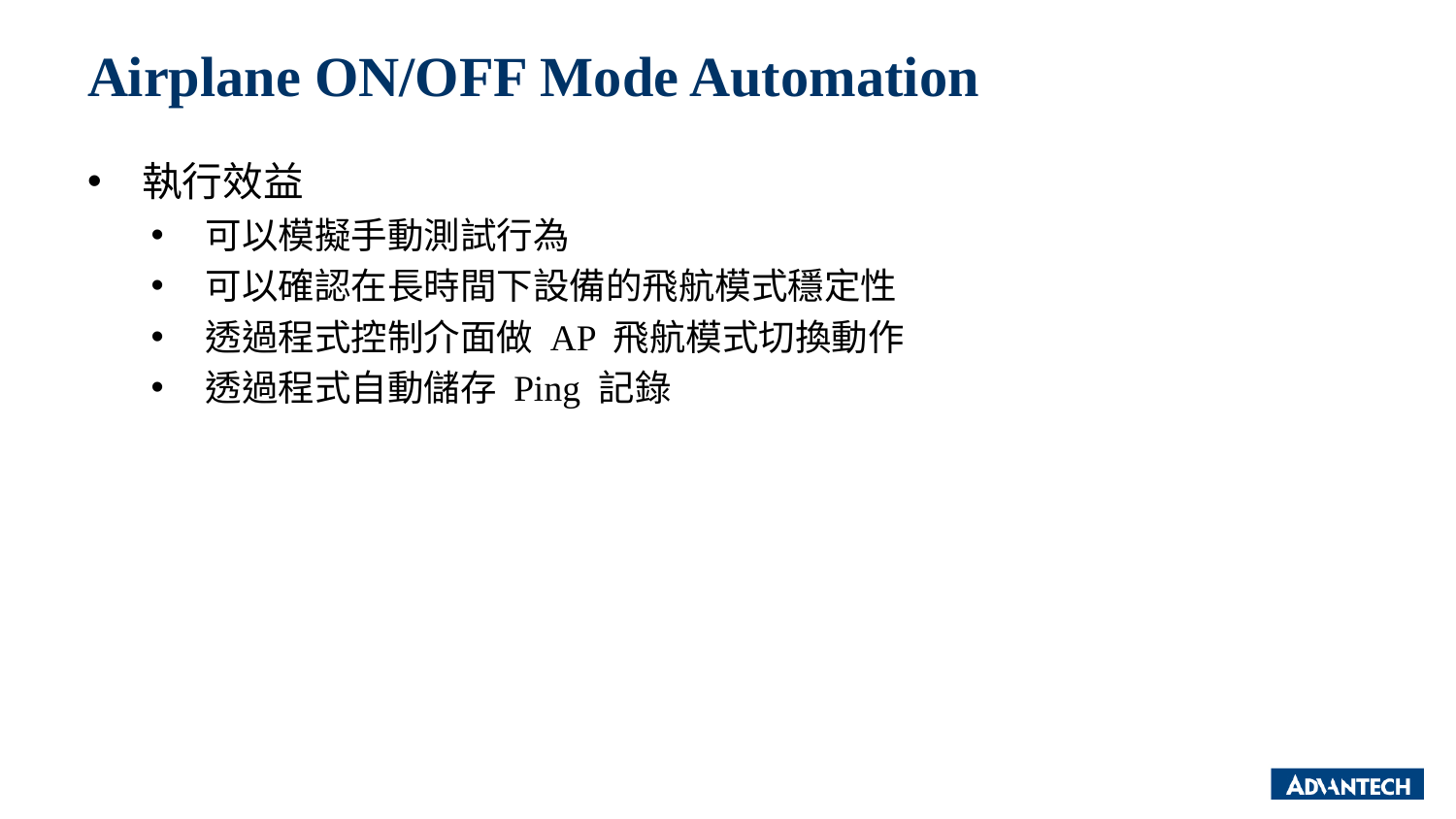

# Airplane ON/OFF Mode Automation
執行效益
可以模擬手動測試行為
可以確認在長時間下設備的飛航模式穩定性
透過程式控制介面做 AP 飛航模式切換動作
透過程式自動儲存 Ping 記錄